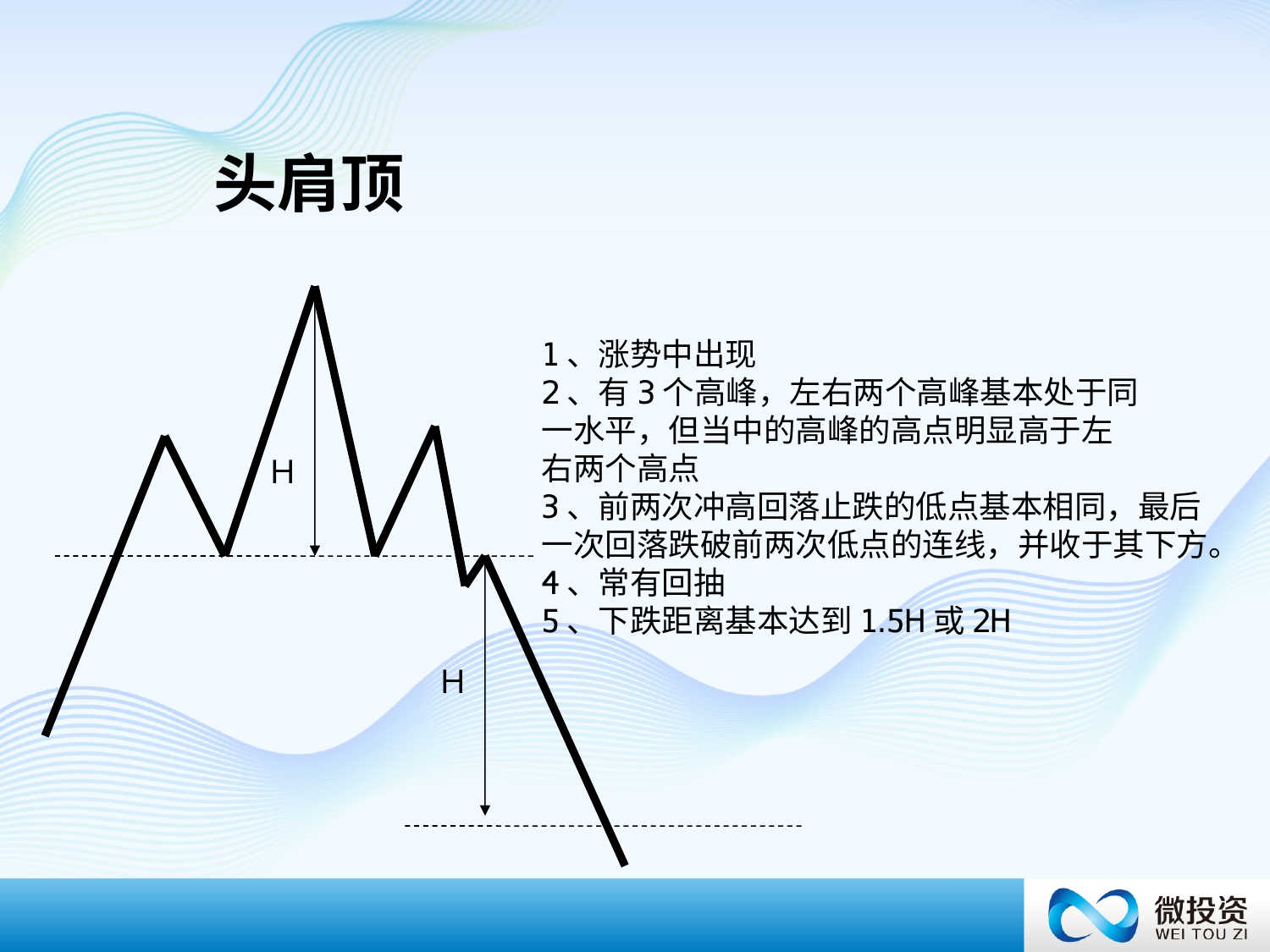

头肩顶

1、涨势中出现
2、有3个高峰，左右两个高峰基本处于同
一水平，但当中的高峰的高点明显高于左
右两个高点
3、前两次冲高回落止跌的低点基本相同，最后
一次回落跌破前两次低点的连线，并收于其下方。
4、常有回抽
5、下跌距离基本达到1.5H或2H

Ｈ

Ｈ